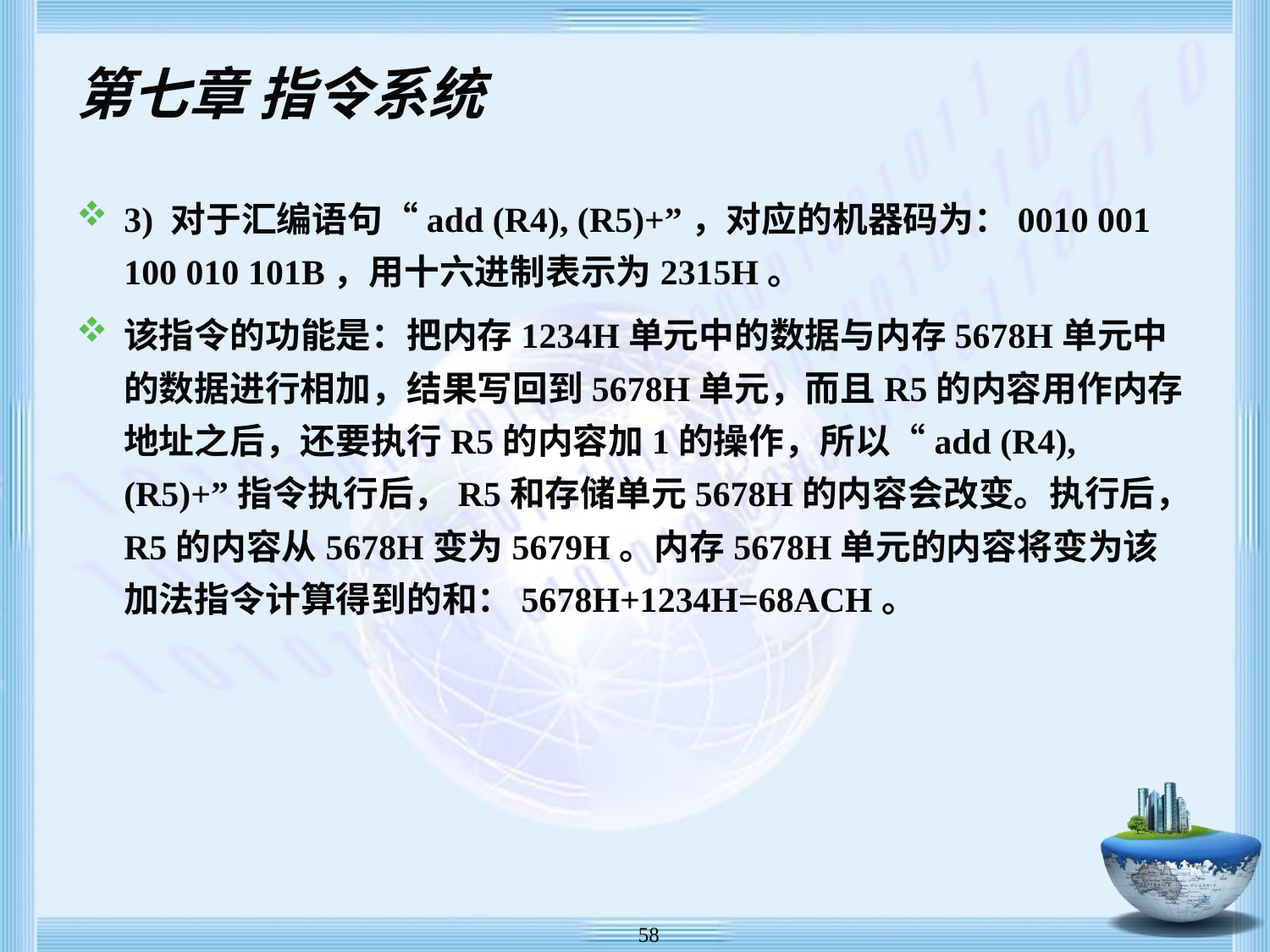

# 第七章 指令系统
3) 对于汇编语句“add (R4), (R5)+”，对应的机器码为：0010 001 100 010 101B，用十六进制表示为2315H。
该指令的功能是：把内存1234H单元中的数据与内存5678H单元中的数据进行相加，结果写回到5678H单元，而且R5的内容用作内存地址之后，还要执行R5的内容加1的操作，所以“add (R4), (R5)+”指令执行后，R5和存储单元5678H的内容会改变。执行后，R5的内容从5678H变为5679H。内存5678H单元的内容将变为该加法指令计算得到的和：5678H+1234H=68ACH。

    58